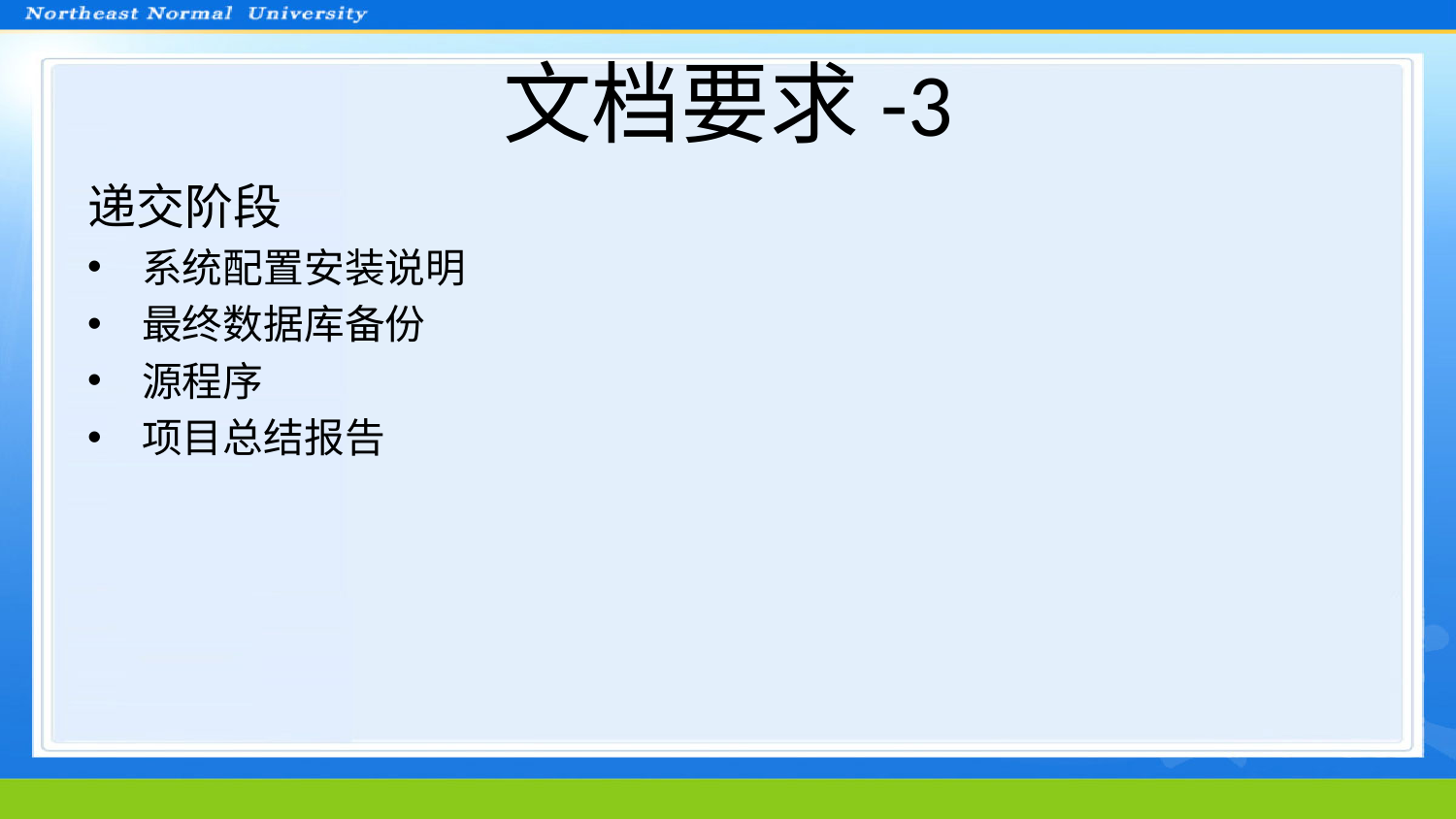

# 文档要求-3
递交阶段
系统配置安装说明
最终数据库备份
源程序
项目总结报告